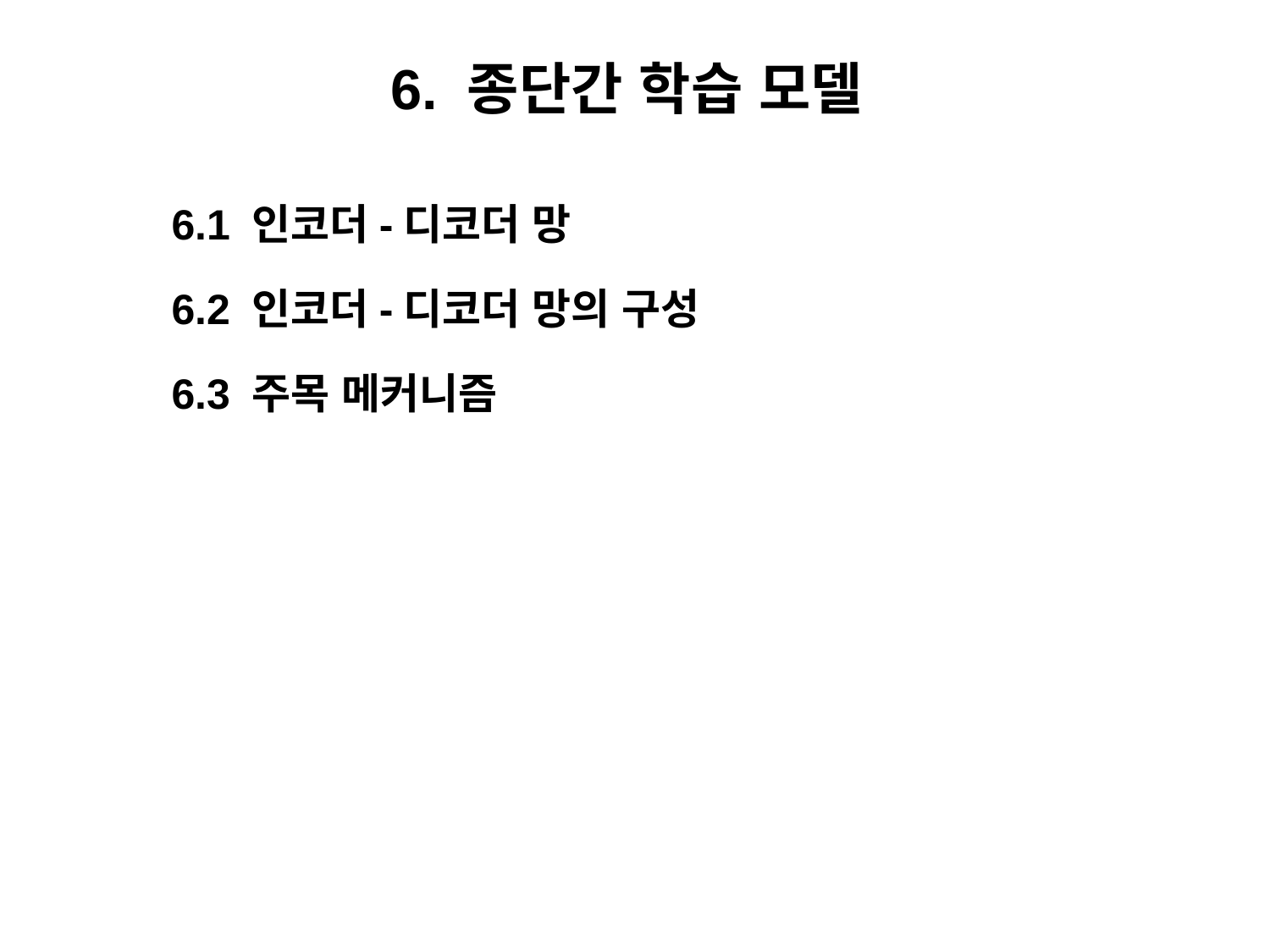

# 6. 종단간 학습 모델
6.1 인코더-디코더 망
6.2 인코더-디코더 망의 구성
6.3 주목 메커니즘